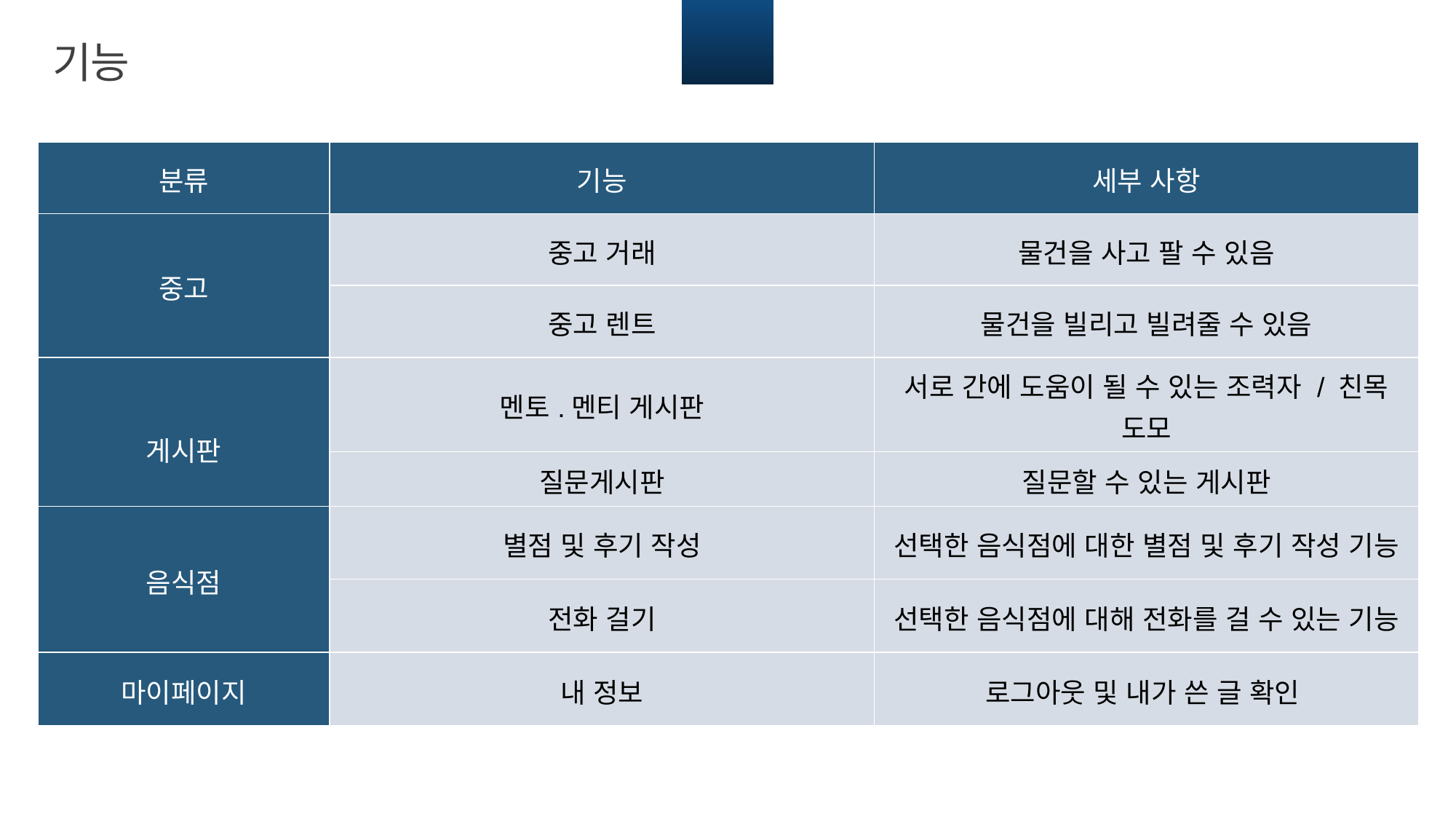

기능
10
| 분류 | 기능 | 세부 사항 |
| --- | --- | --- |
| 중고 | 중고 거래 | 물건을 사고 팔 수 있음 |
|  | 중고 렌트 | 물건을 빌리고 빌려줄 수 있음 |
| 게시판 | 멘토.멘티 게시판 | 서로 간에 도움이 될 수 있는 조력자 / 친목 도모 |
|  | 질문게시판 | 질문할 수 있는 게시판 |
| 음식점 | 별점 및 후기 작성 | 선택한 음식점에 대한 별점 및 후기 작성 기능 |
|  | 전화 걸기 | 선택한 음식점에 대해 전화를 걸 수 있는 기능 |
| 마이페이지 | 내 정보 | 로그아웃 및 내가 쓴 글 확인 |